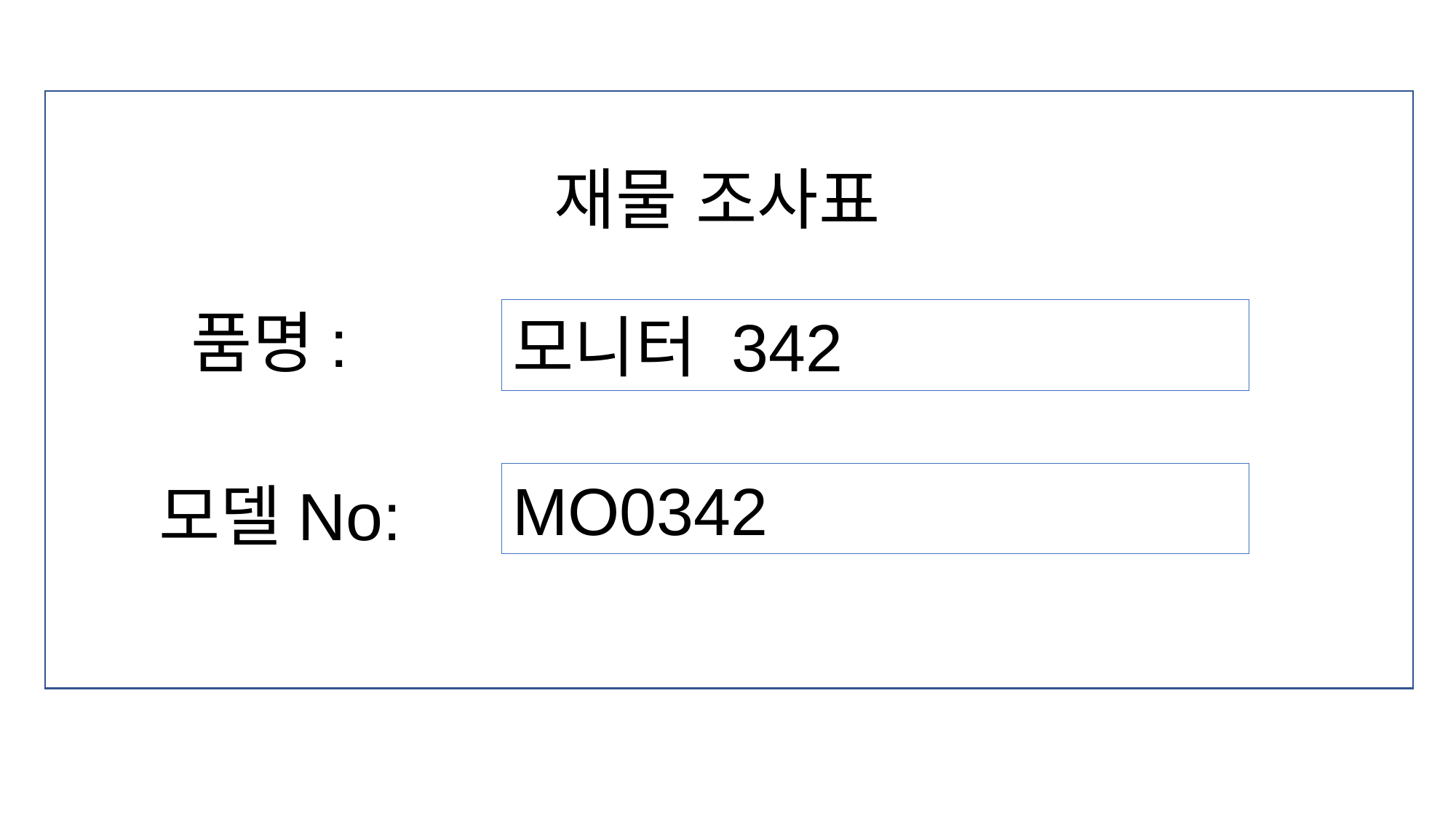

재물 조사표
품명:
모니터 342
MO0342
모델No: